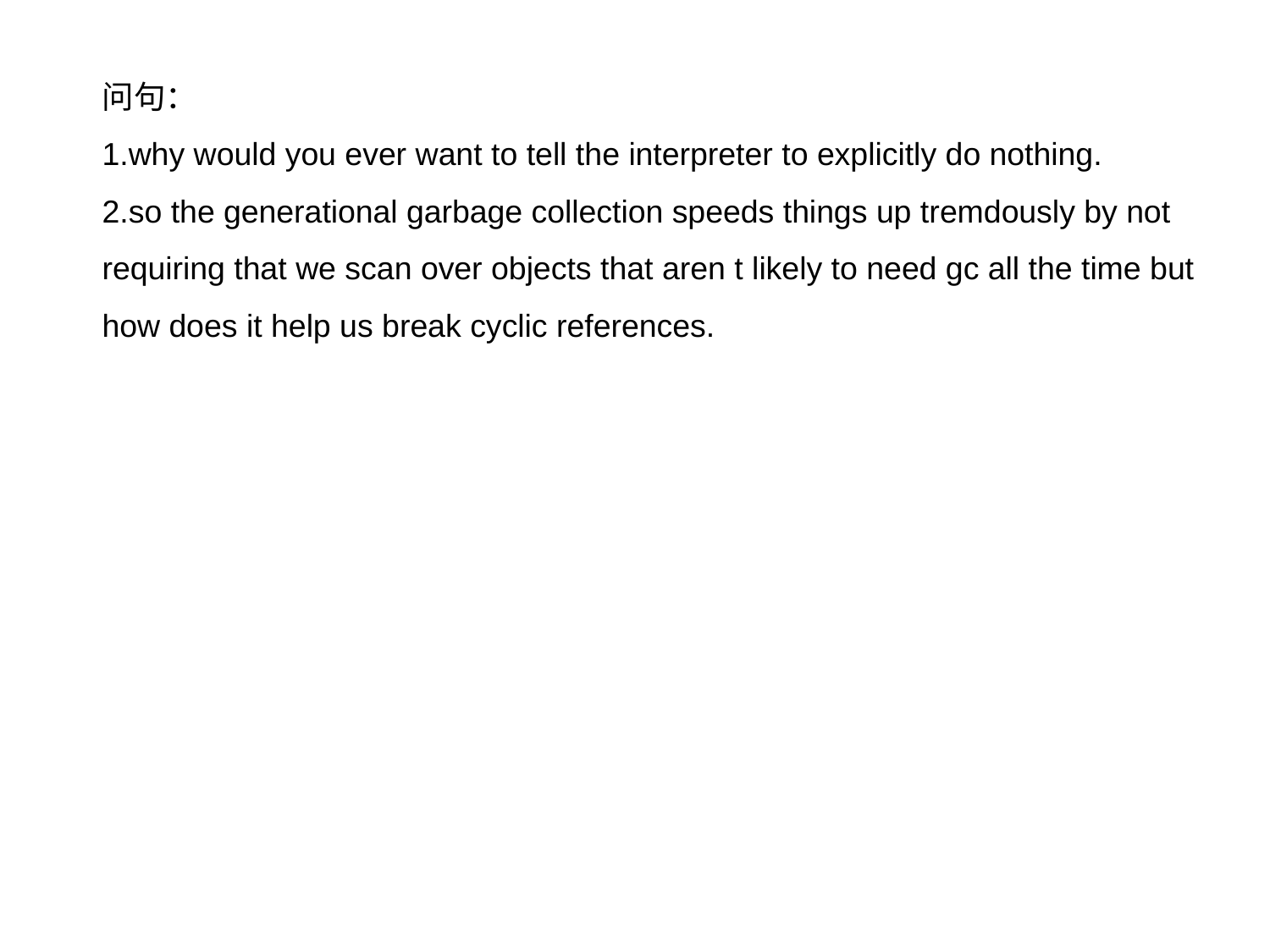

问句：
1.why would you ever want to tell the interpreter to explicitly do nothing.
2.so the generational garbage collection speeds things up tremdously by not requiring that we scan over objects that aren t likely to need gc all the time but how does it help us break cyclic references.